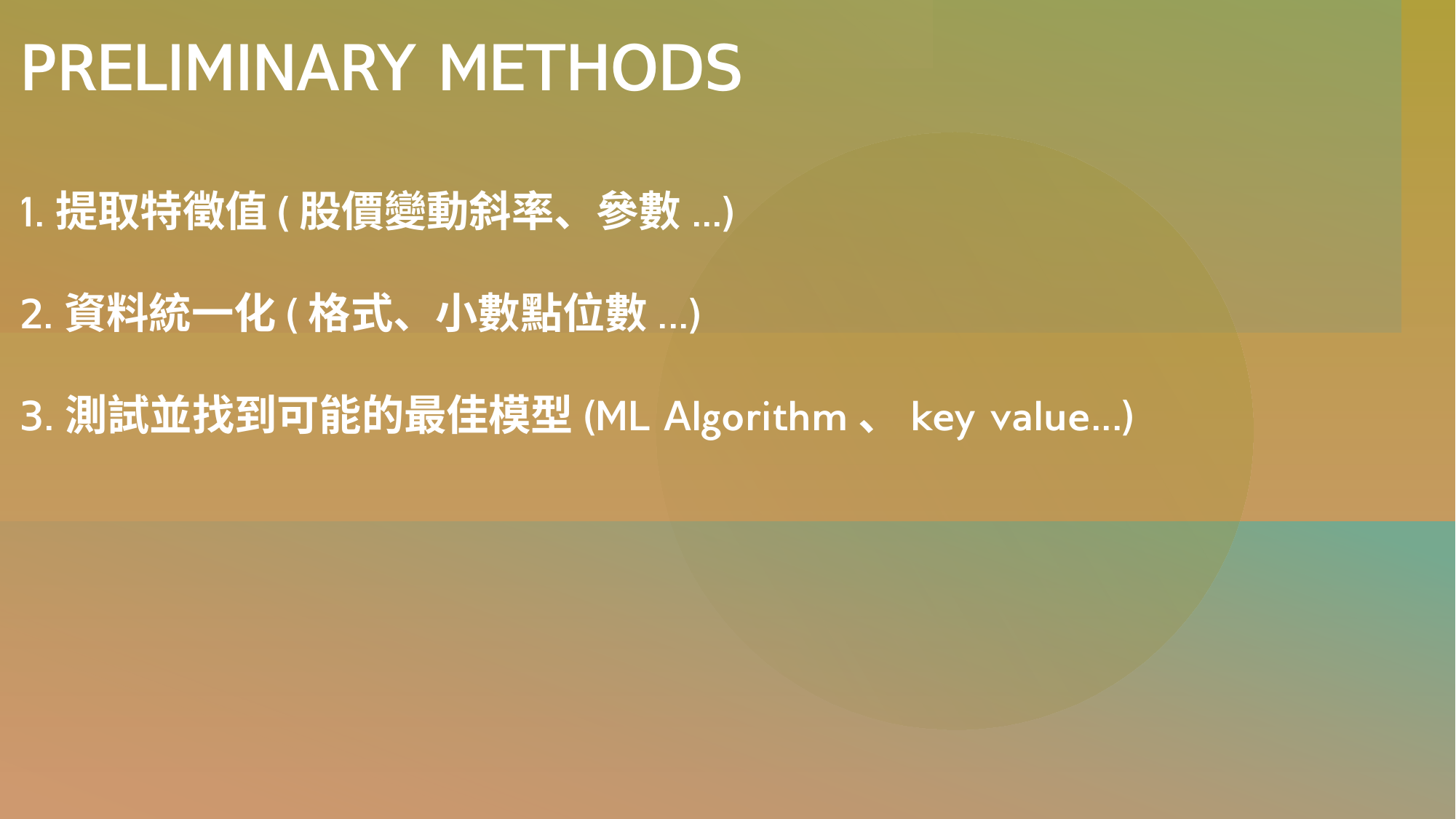

PRELIMINARY METHODS

1.提取特徵值(股價變動斜率、參數...)

2.資料統一化(格式、小數點位數...)

3.測試並找到可能的最佳模型(ML Algorithm、key value...)

#